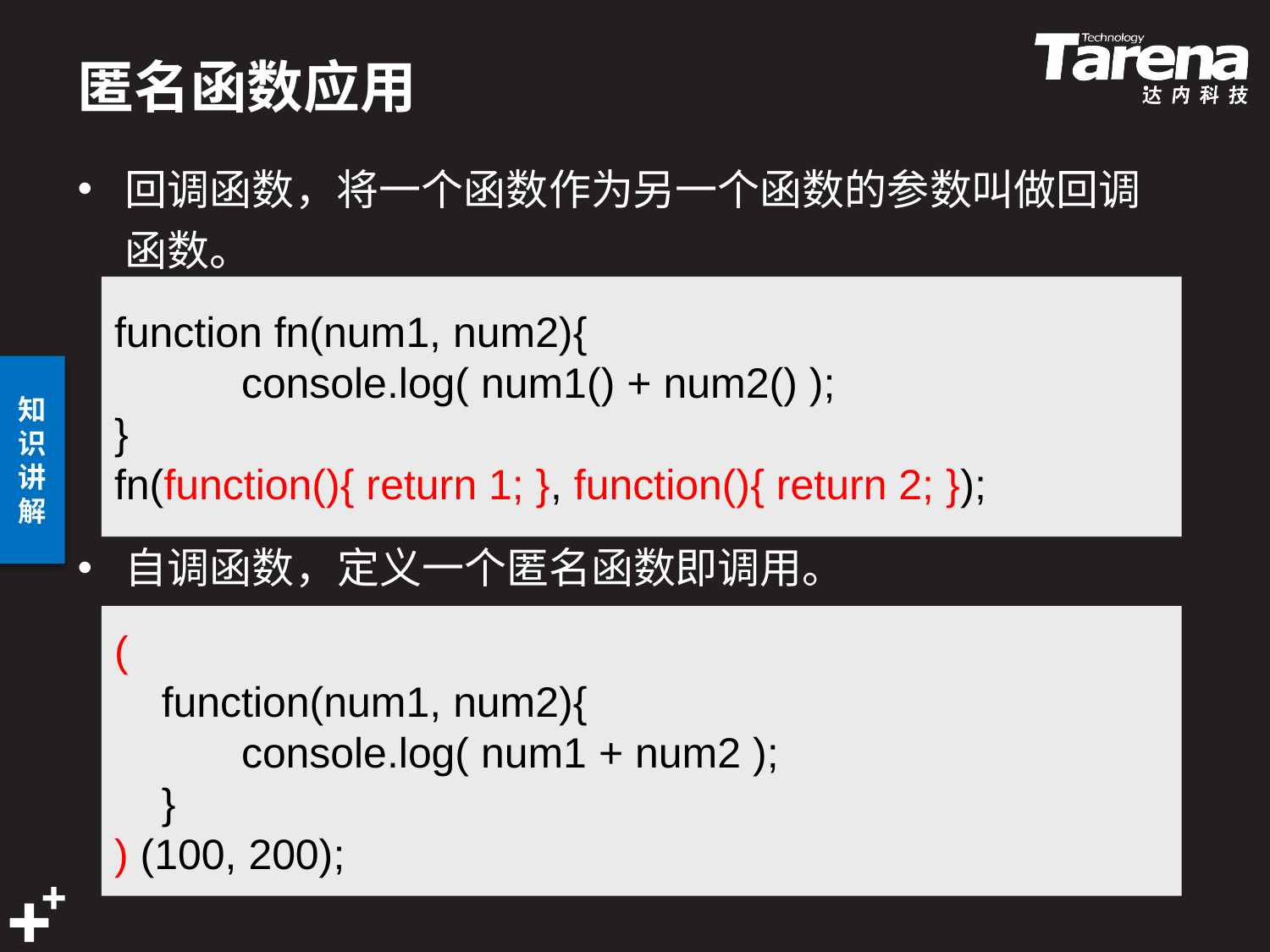

# 匿名函数应用
回调函数，将一个函数作为另一个函数的参数叫做回调函数。

自调函数，定义一个匿名函数即调用。

function fn(num1, num2){
	console.log( num1() + num2() );
}
fn(function(){ return 1; }, function(){ return 2; });
(
    function(num1, num2){
	console.log( num1 + num2 );
    }
) (100, 200);